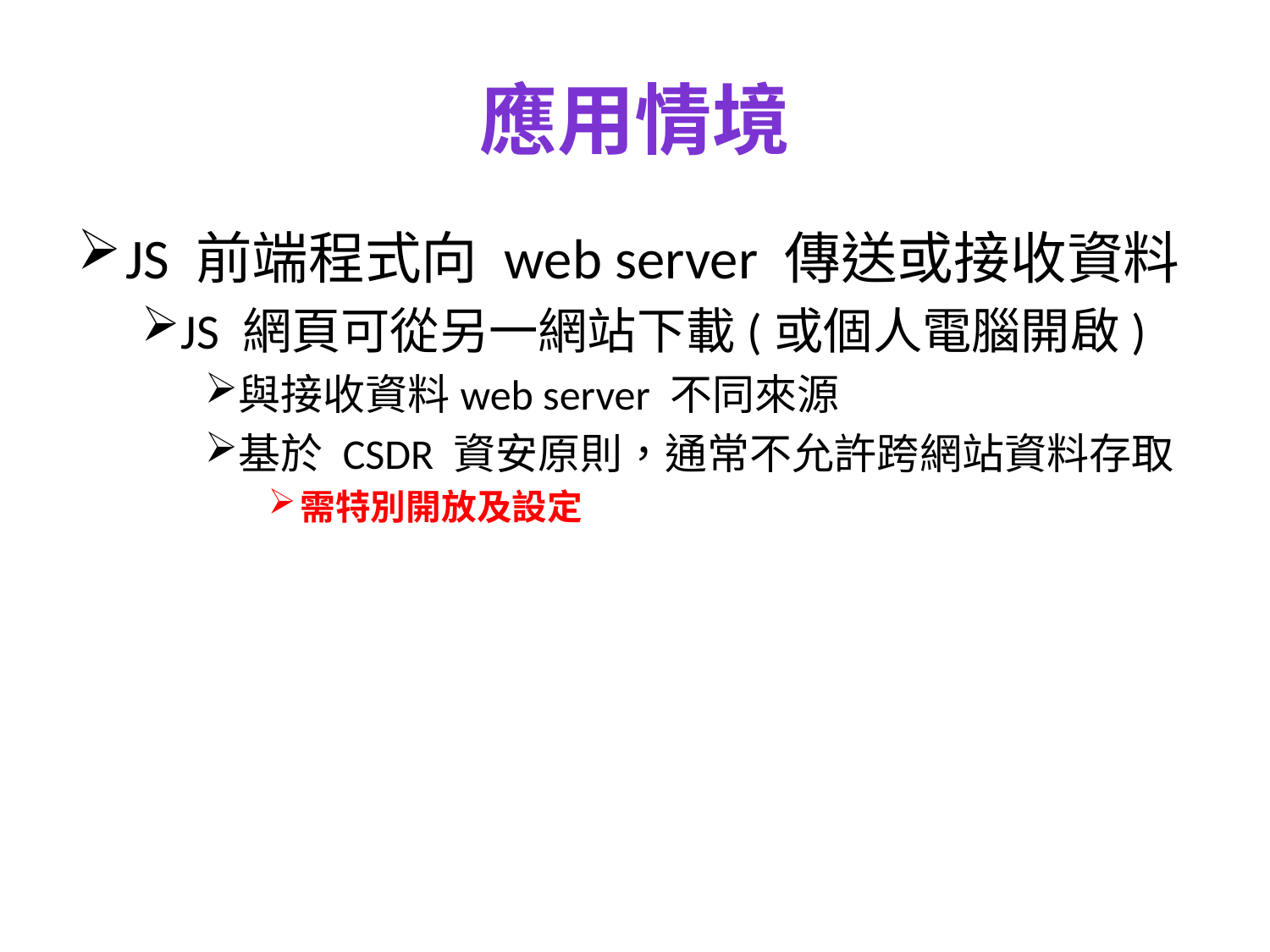

# 應用情境
JS 前端程式向 web server 傳送或接收資料
JS 網頁可從另一網站下載(或個人電腦開啟)
與接收資料web server 不同來源
基於 CSDR 資安原則，通常不允許跨網站資料存取
需特別開放及設定